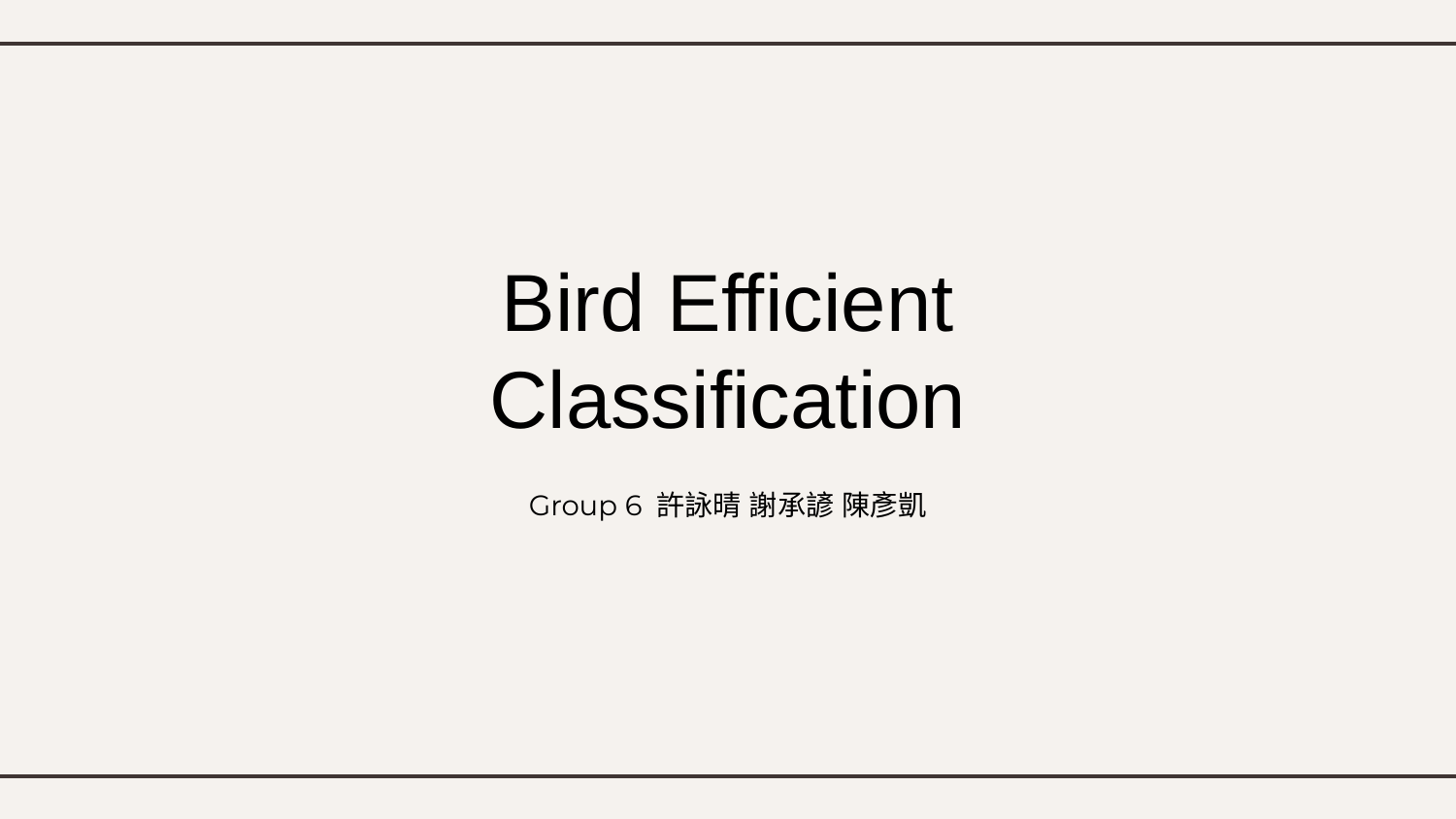

# Bird Efficient Classification
Group 6 許詠晴 謝承諺 陳彥凱